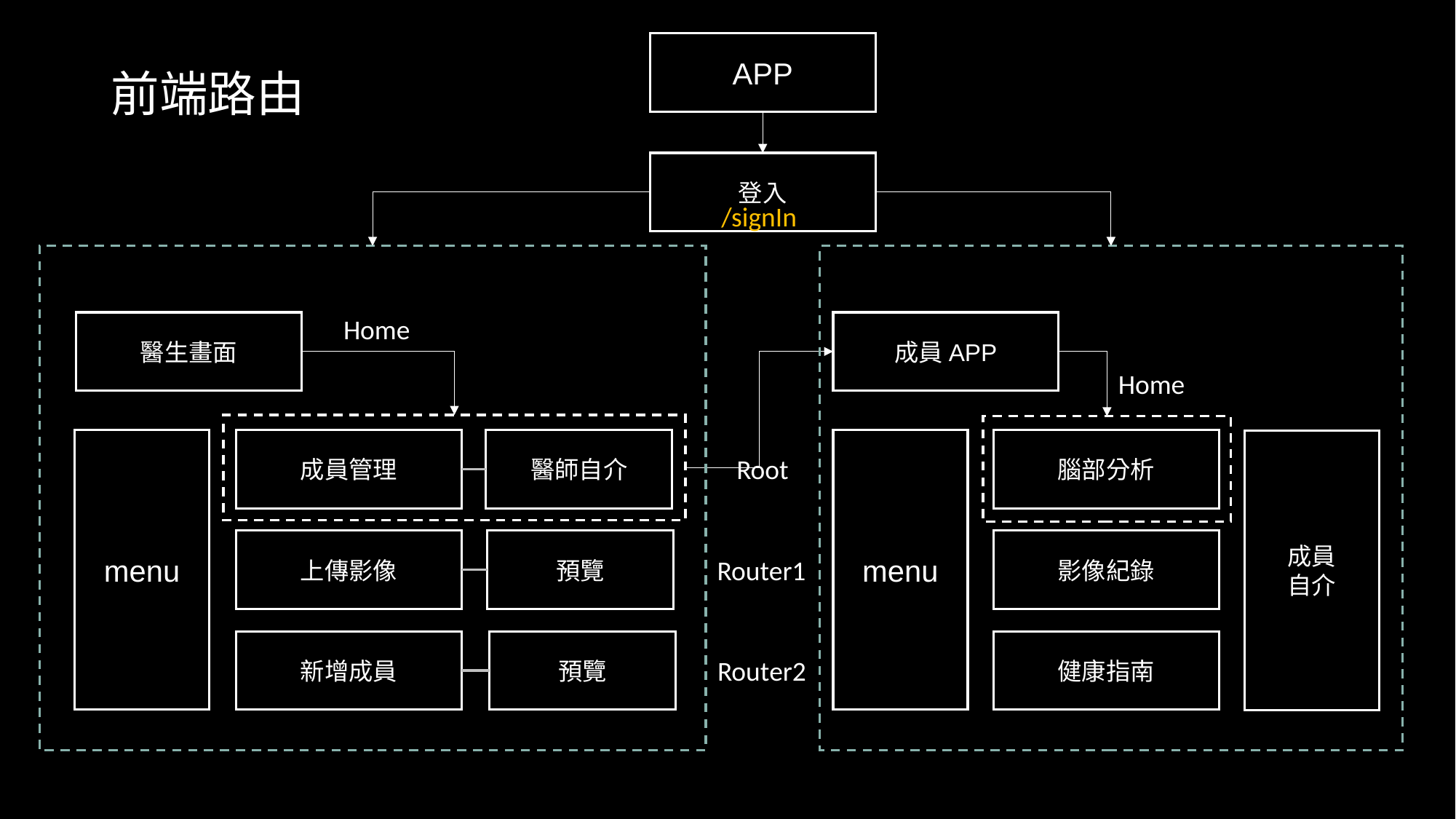

APP
# 前端路由
登入
/signIn

Home
成員APP
醫生畫面
Home

menu
腦部分析
menu
成員管理
醫師自介
成員
自介
Root
預覽
影像紀錄
上傳影像
Router1
預覽
健康指南
新增成員
Router2